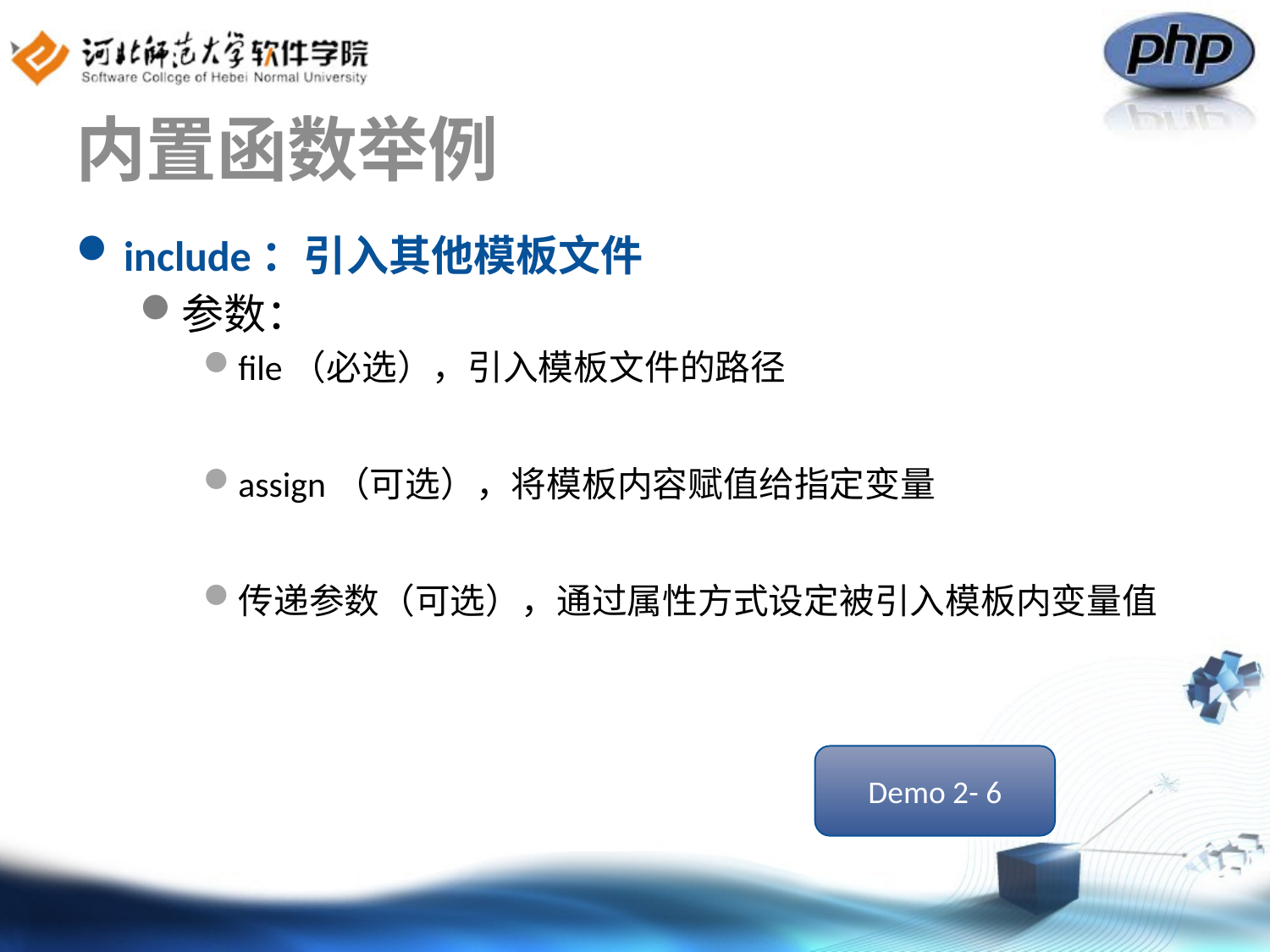

# 内置函数举例
include：引入其他模板文件
参数：
file（必选），引入模板文件的路径

assign（可选），将模板内容赋值给指定变量

传递参数（可选），通过属性方式设定被引入模板内变量值
Demo 2- 6